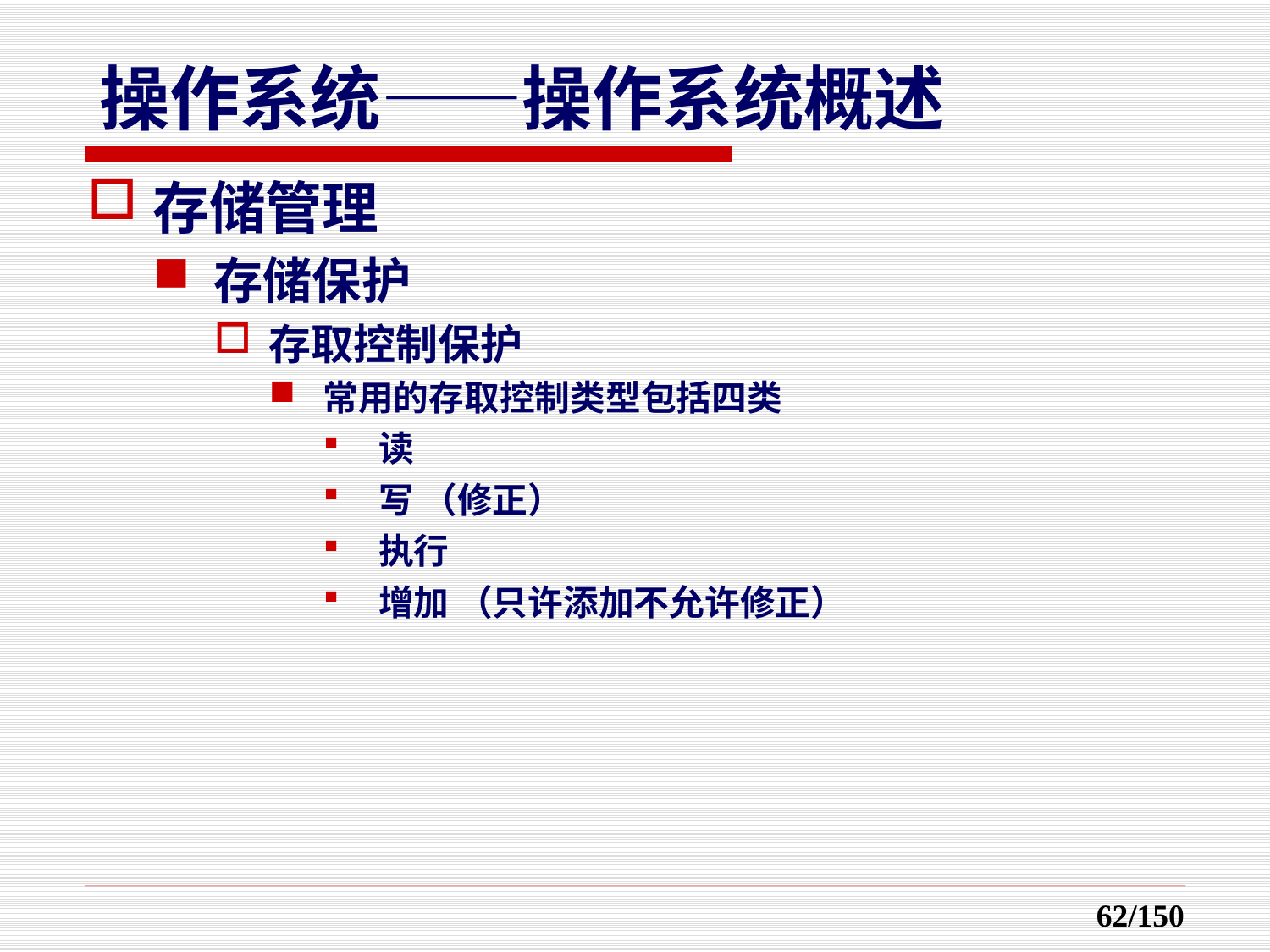

存储管理
存储保护
存取控制保护
常用的存取控制类型包括四类
读
写 （修正）
执行
增加 （只许添加不允许修正）